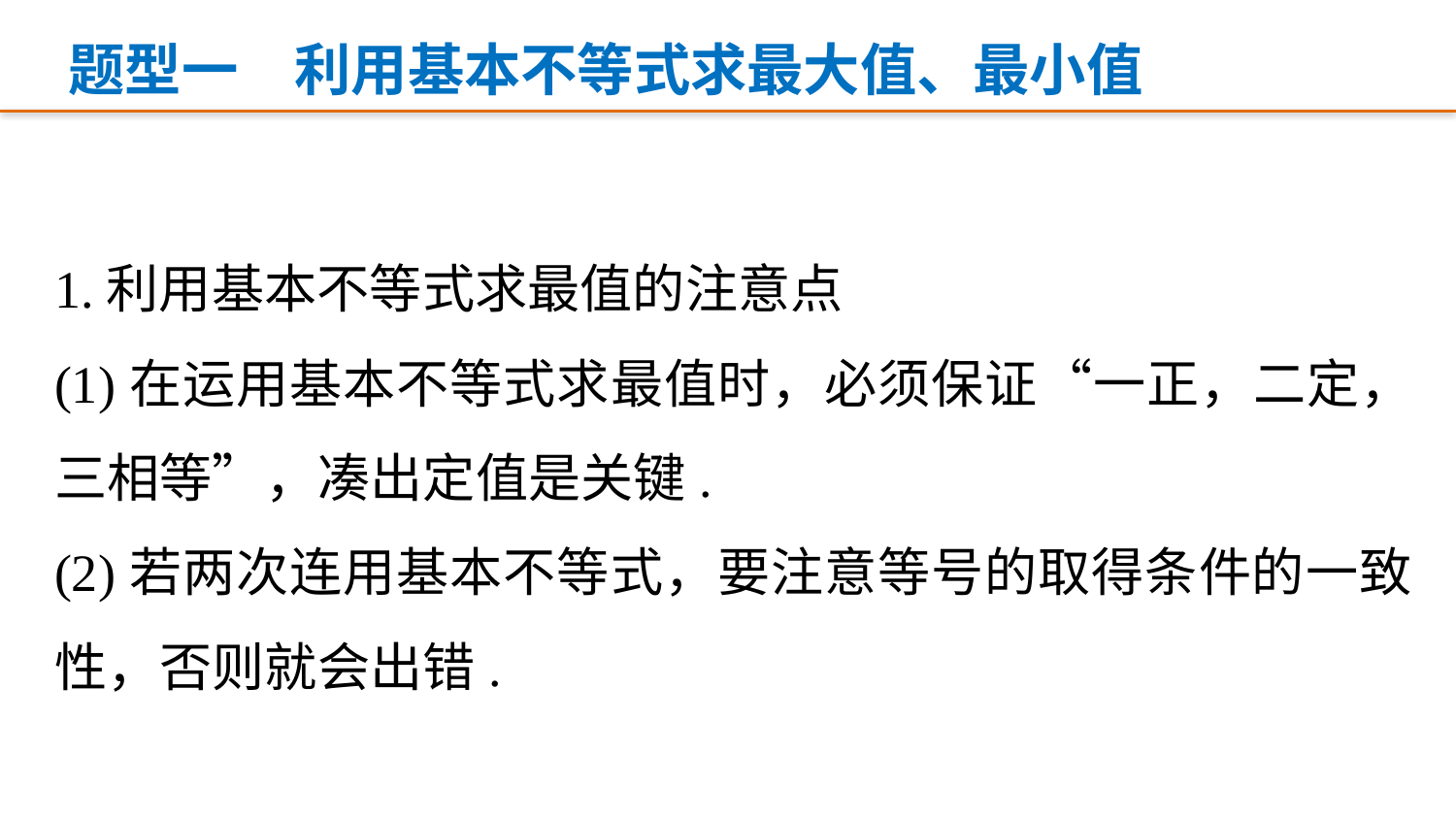

题型一　利用基本不等式求最大值、最小值
1.利用基本不等式求最值的注意点
(1)在运用基本不等式求最值时，必须保证“一正，二定，三相等”，凑出定值是关键.
(2)若两次连用基本不等式，要注意等号的取得条件的一致性，否则就会出错.